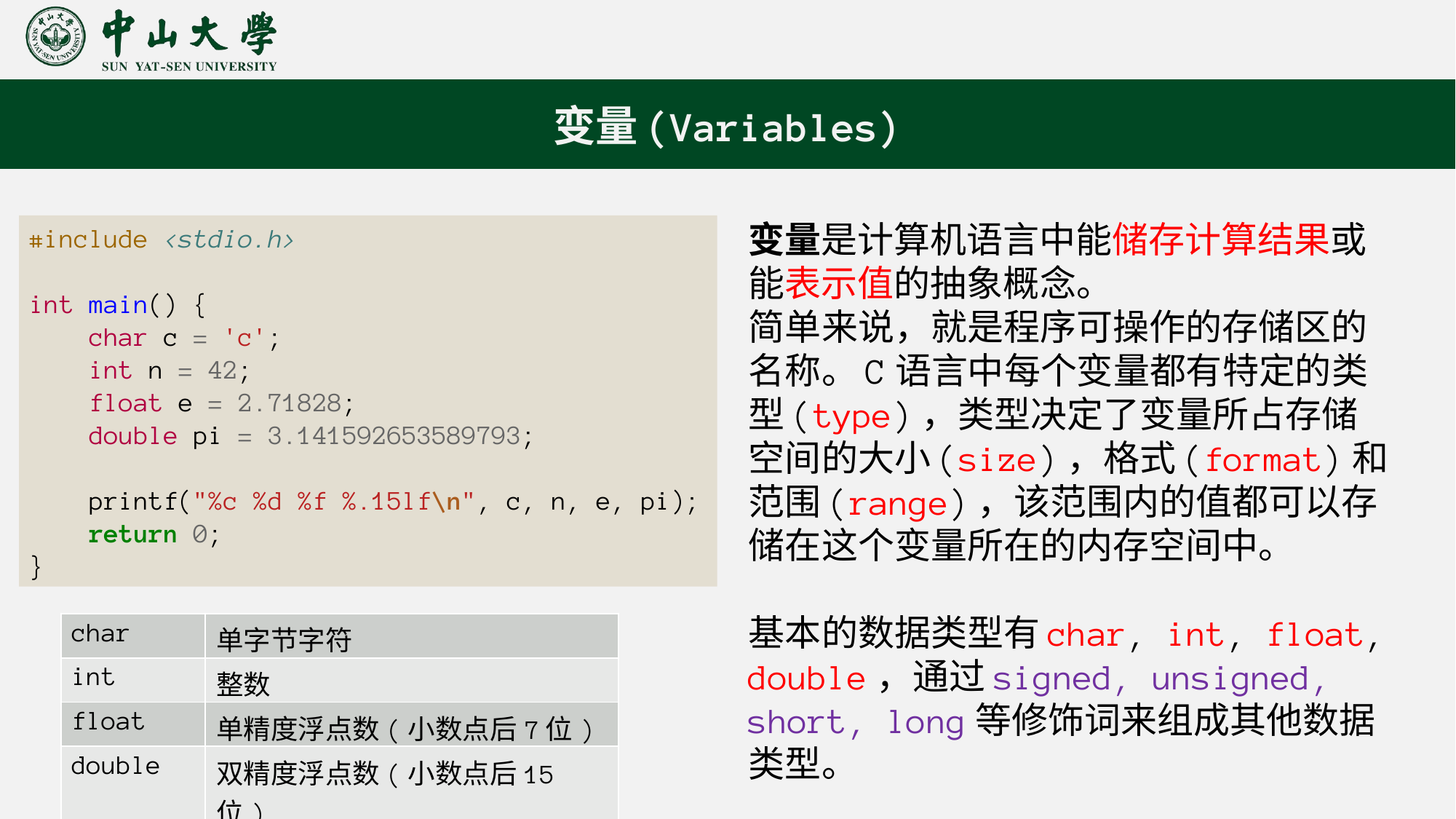

变量(Variables)
#include <stdio.h>
int main() {
    char c = 'c';
    int n = 42;
    float e = 2.71828;
    double pi = 3.141592653589793;

    printf("%c %d %f %.15lf\n", c, n, e, pi);
    return 0;
}
变量是计算机语言中能储存计算结果或能表示值的抽象概念。
简单来说，就是程序可操作的存储区的名称。C语言中每个变量都有特定的类型(type)，类型决定了变量所占存储空间的大小(size)，格式(format)和范围(range)，该范围内的值都可以存储在这个变量所在的内存空间中。
基本的数据类型有char, int, float, double，通过signed, unsigned, short, long等修饰词来组成其他数据类型。

| char | 单字节字符 |
| --- | --- |
| int | 整数 |
| float | 单精度浮点数(小数点后7位) |
| double | 双精度浮点数(小数点后15位) |